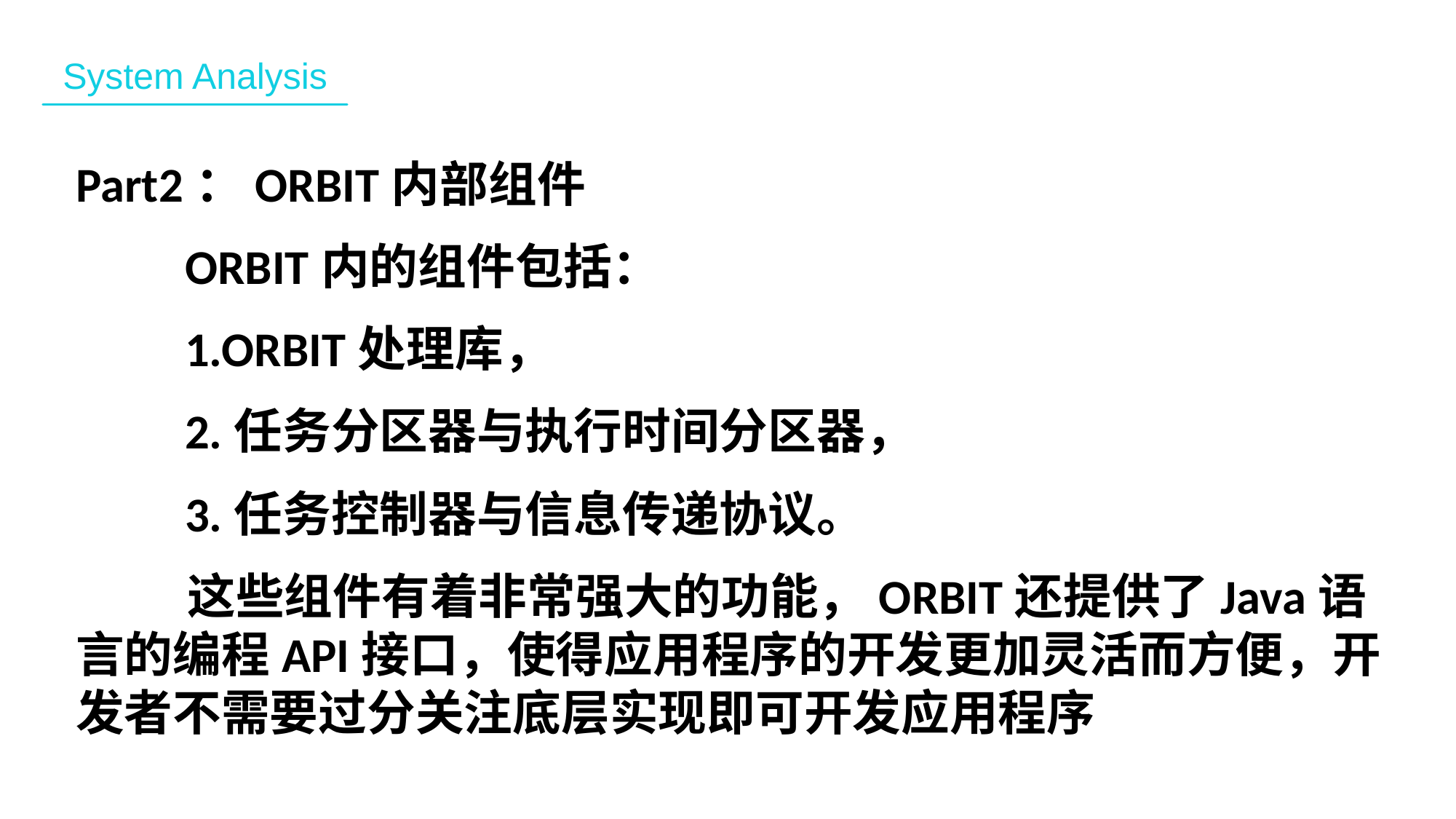

System Analysis
Part2：ORBIT内部组件
          ORBIT内的组件包括：
          1.ORBIT处理库，
          2.任务分区器与执行时间分区器，
          3.任务控制器与信息传递协议。
         这些组件有着非常强大的功能，ORBIT还提供了Java语言的编程API接口，使得应用程序的开发更加灵活而方便，开发者不需要过分关注底层实现即可开发应用程序